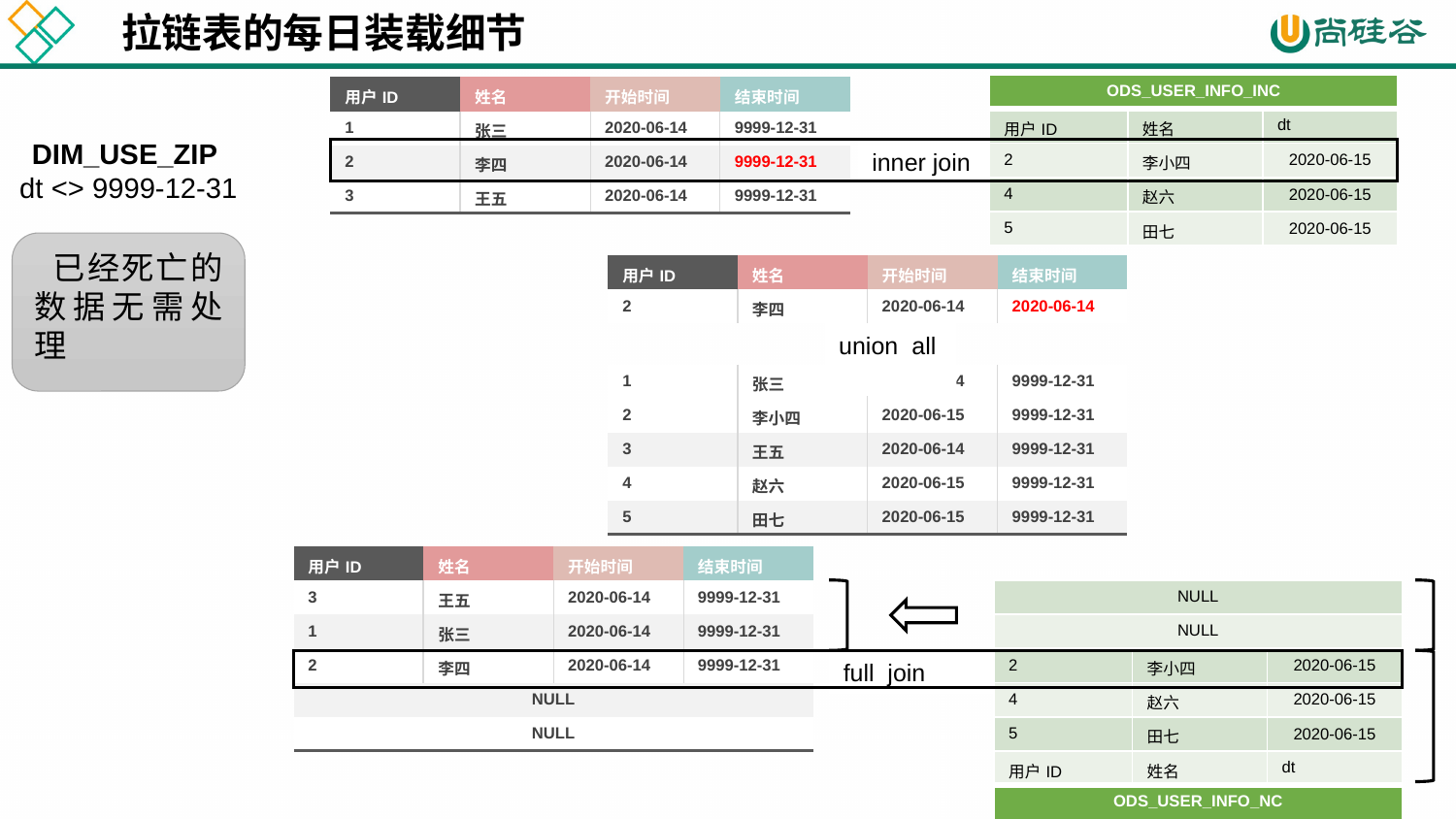

拉链表的每日装载细节
| ODS\_USER\_INFO\_INC |  |  |
| --- | --- | --- |
| 用户ID | 姓名 | dt |
| 2 | 李小四 | 2020-06-15 |
| 4 | 赵六 | 2020-06-15 |
| 5 | 田七 | 2020-06-15 |
| 用户ID | 姓名 | 开始时间 | 结束时间 |
| --- | --- | --- | --- |
| 1 | 张三 | 2020-06-14 | 9999-12-31 |
| 2 | 李四 | 2020-06-14 | 9999-12-31 |
| 3 | 王五 | 2020-06-14 | 9999-12-31 |
DIM_USE_ZIP
dt <> 9999-12-31

inner join
 已经死亡的数据无需处理
| 用户ID | 姓名 | 开始时间 | 结束时间 |
| --- | --- | --- | --- |
| 2 | 李四 | 2020-06-14 | 2020-06-14 |
union  all
| 1 | 张三 | 2020-06-14 | 9999-12-31 |
| --- | --- | --- | --- |
| 2 | 李小四 | 2020-06-15 | 9999-12-31 |
| 3 | 王五 | 2020-06-14 | 9999-12-31 |
| 4 | 赵六 | 2020-06-15 | 9999-12-31 |
| 5 | 田七 | 2020-06-15 | 9999-12-31 |
| 用户ID | 姓名 | 开始时间 | 结束时间 |
| --- | --- | --- | --- |
| 3 | 王五 | 2020-06-14 | 9999-12-31 |
| 1 | 张三 | 2020-06-14 | 9999-12-31 |
| 2 | 李四 | 2020-06-14 | 9999-12-31 |
| NULL |  |  |  |
| NULL |  |  |  |

| NULL |  |  |
| --- | --- | --- |
| NULL |  |  |
| 2 | 李小四 | 2020-06-15 |
| 4 | 赵六 | 2020-06-15 |
| 5 | 田七 | 2020-06-15 |
| 用户ID | 姓名 | dt |
| ODS\_USER\_INFO\_NC |  |  |

full  join